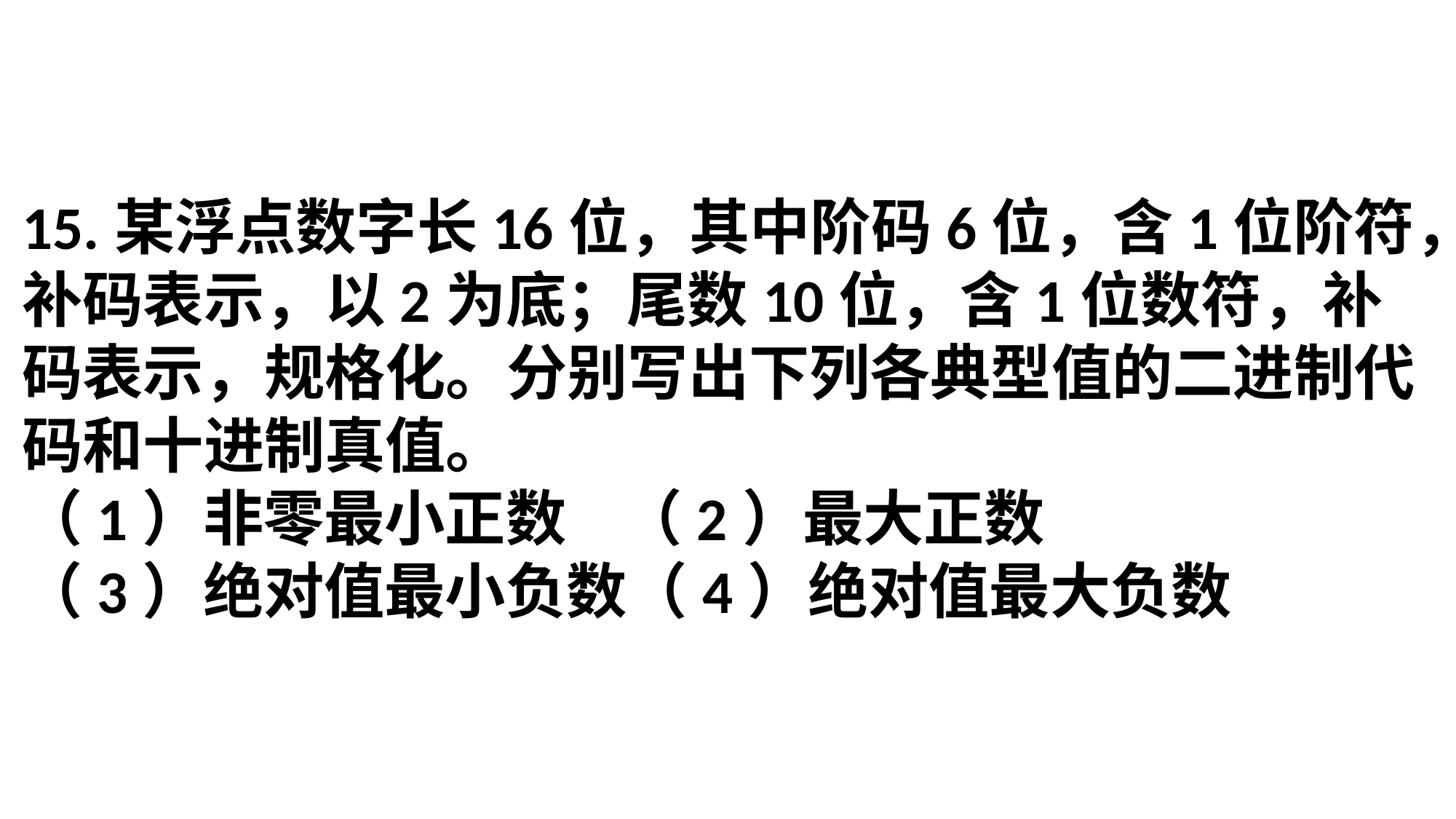

15.某浮点数字长16位，其中阶码6位，含1位阶符，补码表示，以2为底；尾数10位，含1位数符，补码表示，规格化。分别写出下列各典型值的二进制代码和十进制真值。
（1）非零最小正数    （2）最大正数
（3）绝对值最小负数（4）绝对值最大负数